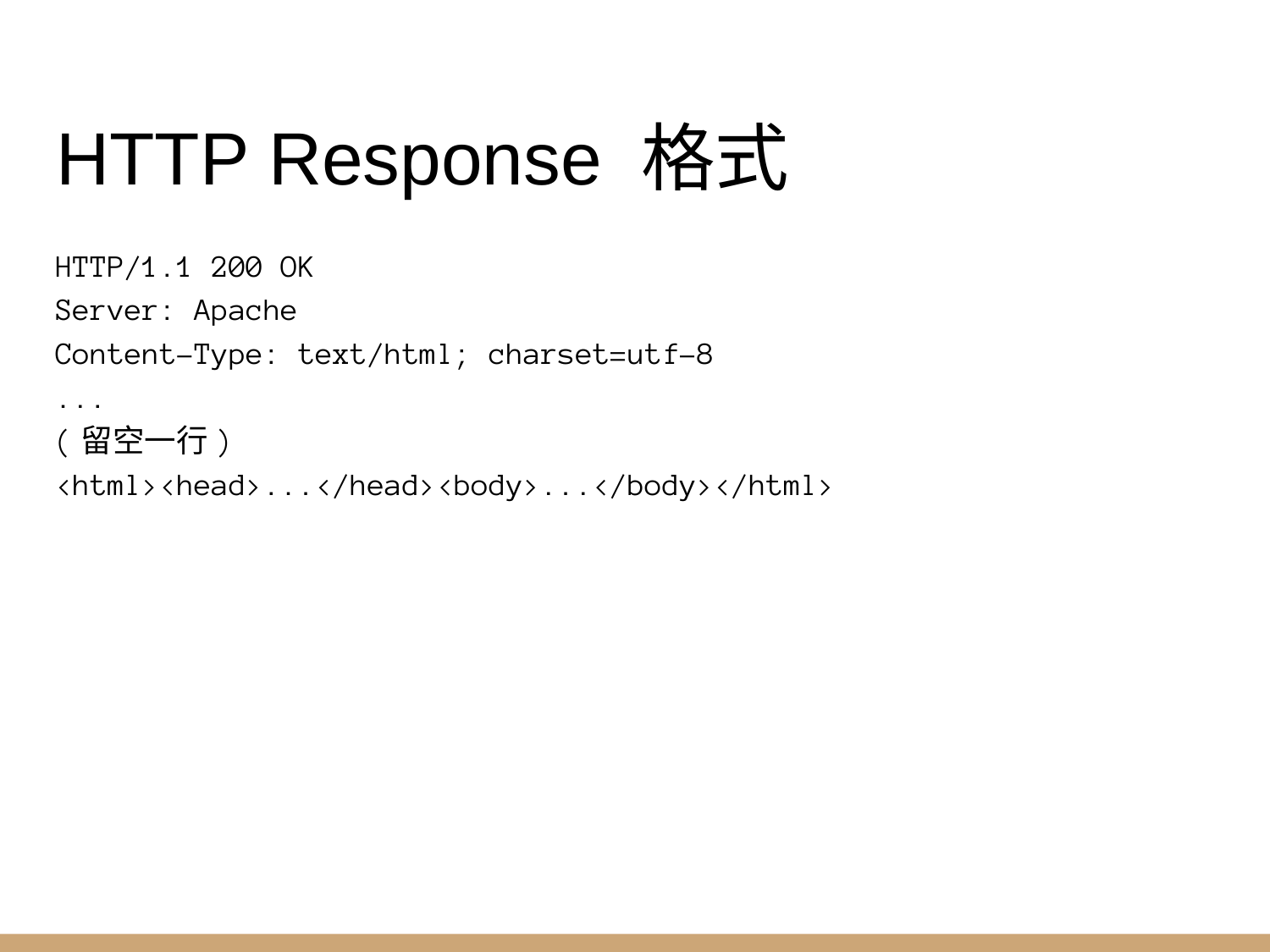

# HTTP Response 格式
HTTP/1.1 200 OK
Server: Apache
Content-Type: text/html; charset=utf-8
...
(留空一行)
<html><head>...</head><body>...</body></html>